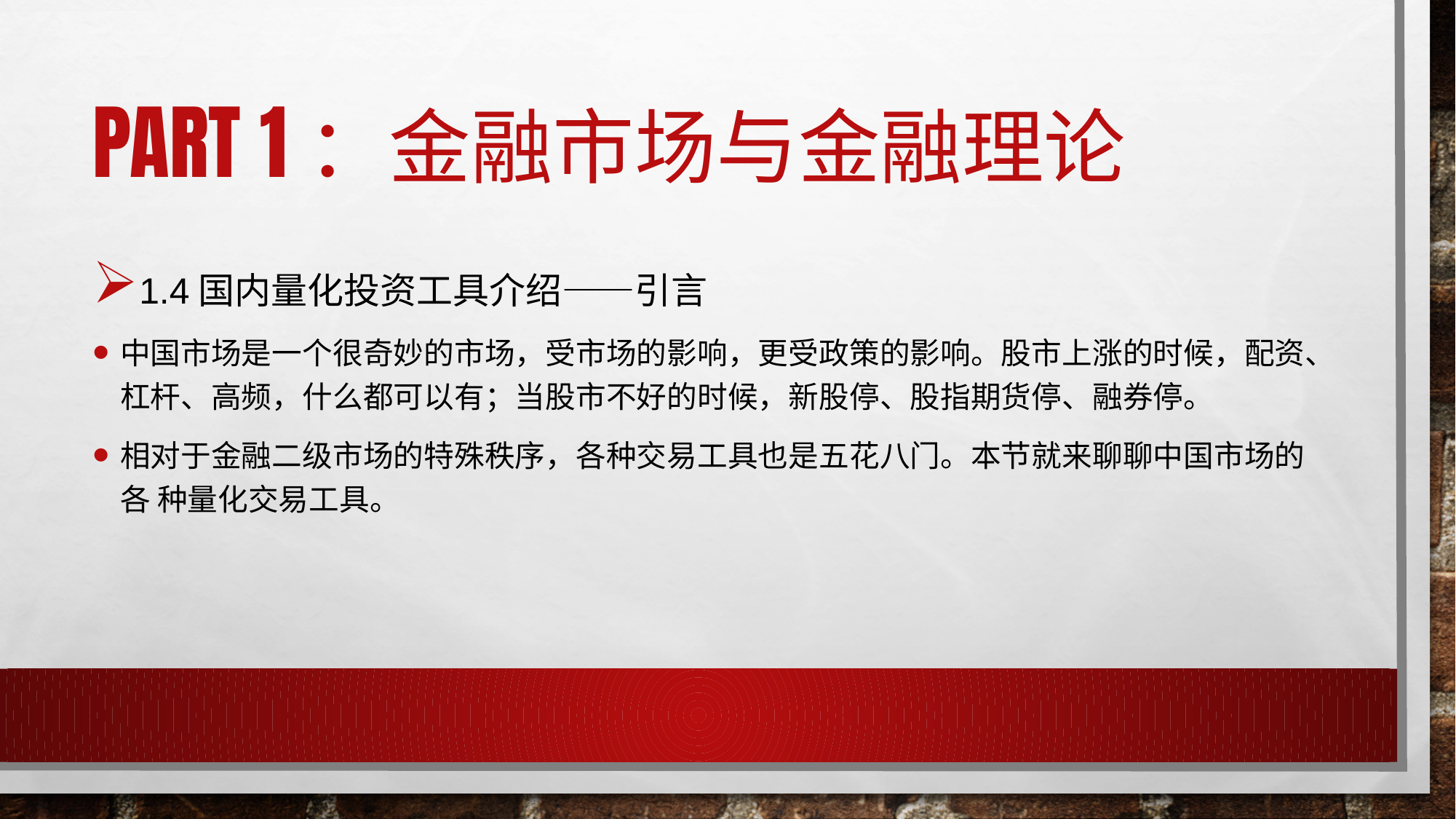

# Part 1：金融市场与金融理论
1.4国内量化投资工具介绍——引言
中国市场是⼀个很奇妙的市场，受市场的影响，更受政策的影响。股市上涨的时候，配资、杠杆、高频，什么都可以有；当股市不好的时候，新股停、股指期货停、融券停。
相对于金融二级市场的特殊秩序，各种交易工具也是五花八门。本节就来聊聊中国市场的各 种量化交易工具。